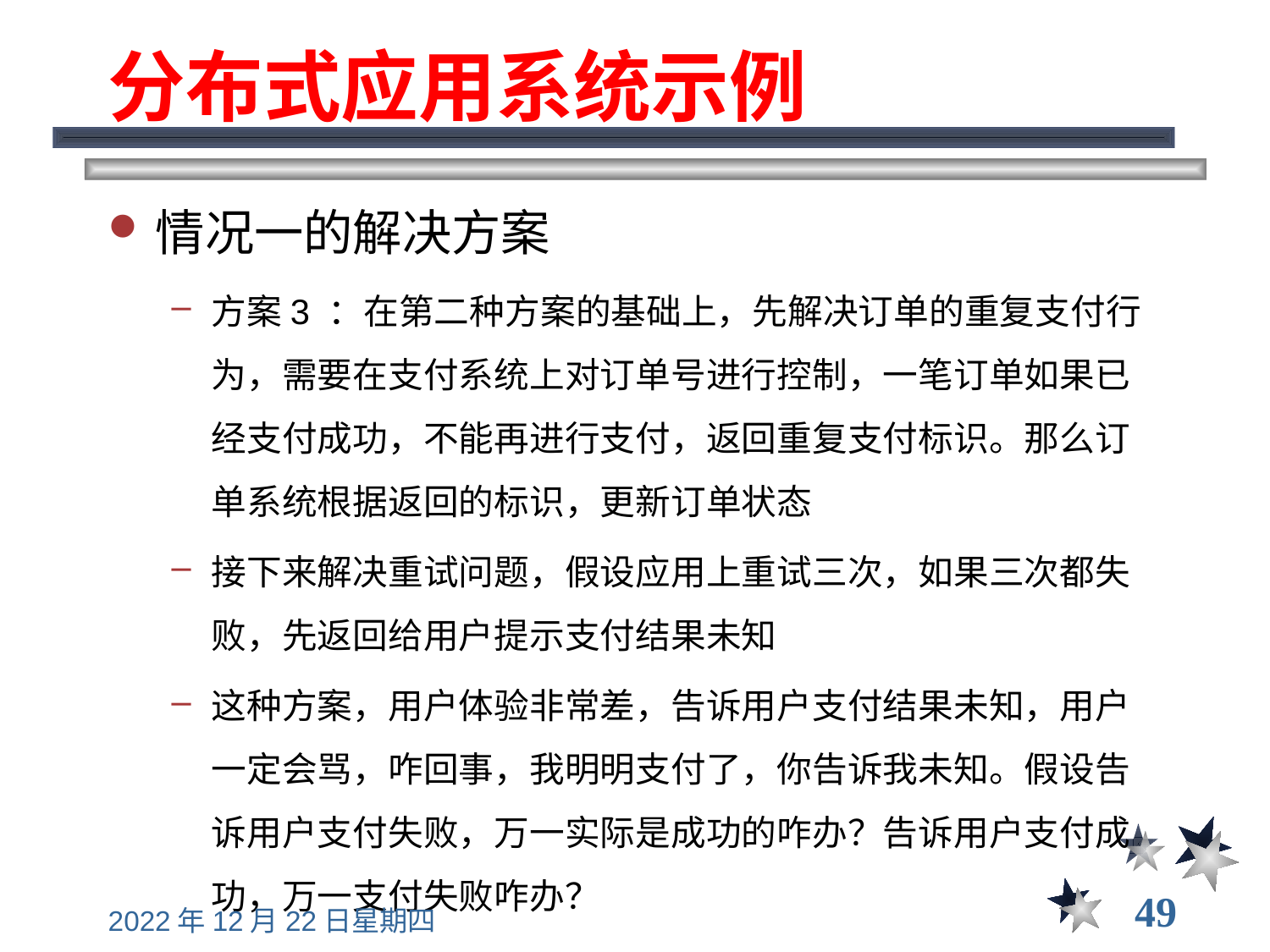

# 分布式应用系统示例
情况一的解决方案
方案3 ：在第二种方案的基础上，先解决订单的重复支付行为，需要在支付系统上对订单号进行控制，一笔订单如果已经支付成功，不能再进行支付，返回重复支付标识。那么订单系统根据返回的标识，更新订单状态
接下来解决重试问题，假设应用上重试三次，如果三次都失败，先返回给用户提示支付结果未知
这种方案，用户体验非常差，告诉用户支付结果未知，用户一定会骂，咋回事，我明明支付了，你告诉我未知。假设告诉用户支付失败，万一实际是成功的咋办？告诉用户支付成功，万一支付失败咋办？
49
2022年12月22日星期四